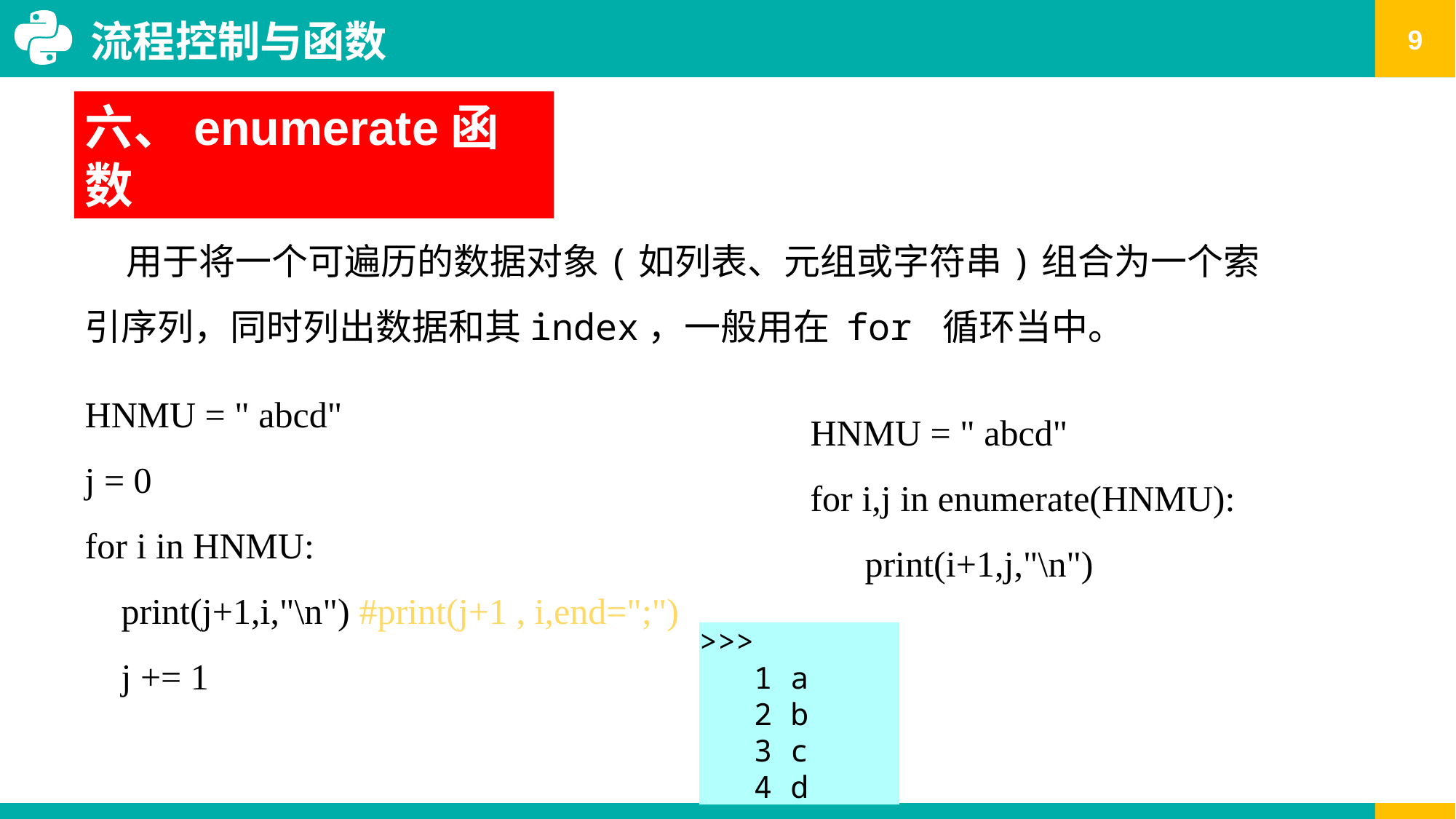

流程控制与函数
六、enumerate函数
    用于将一个可遍历的数据对象(如列表、元组或字符串)组合为一个索引序列，同时列出数据和其index，一般用在 for 循环当中。
HNMU = " abcd"
j = 0
for i in HNMU:
    print(j+1,i,"\n") #print(j+1 , i,end=";")
    j += 1
HNMU = " abcd"
for i,j in enumerate(HNMU):
      print(i+1,j,"\n")
>>>
1 a
2 b
3 c
4 d